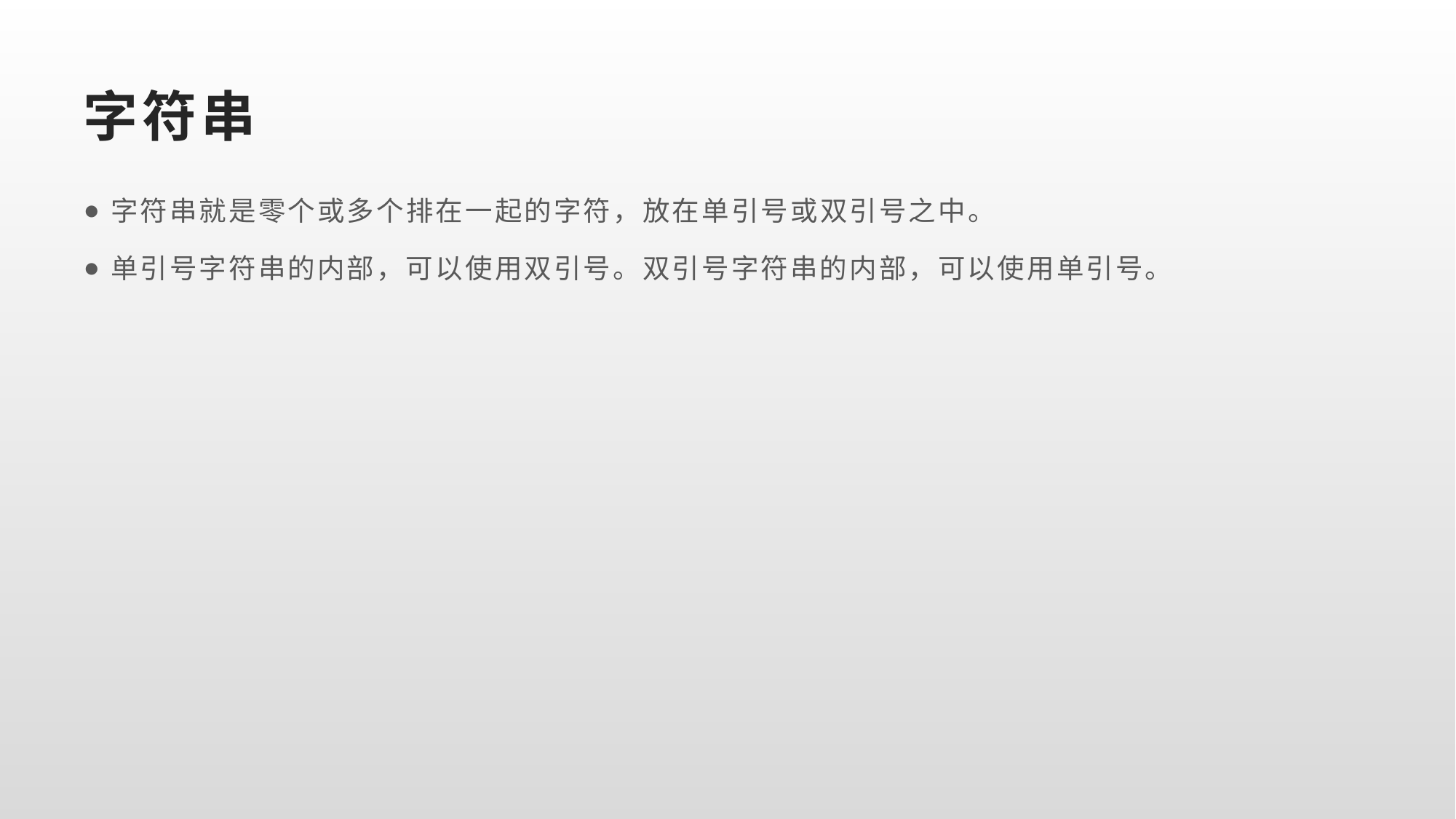

# 字符串
字符串就是零个或多个排在一起的字符，放在单引号或双引号之中。
单引号字符串的内部，可以使用双引号。双引号字符串的内部，可以使用单引号。